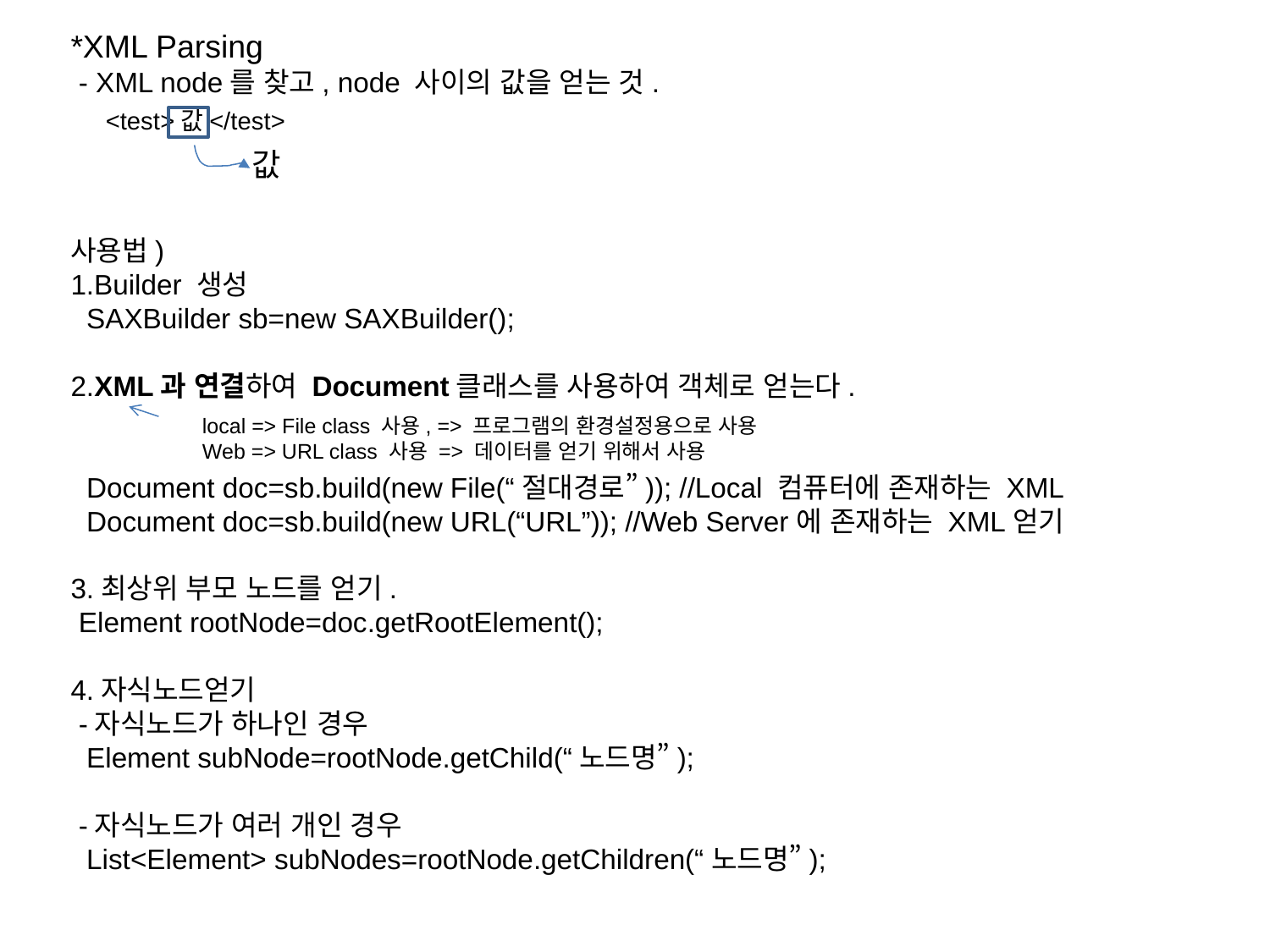

*XML Parsing
 - XML node를 찾고, node 사이의 값을 얻는 것.

사용법)
1.Builder 생성
  SAXBuilder sb=new SAXBuilder();

2.XML과 연결하여 Document클래스를 사용하여 객체로 얻는다.

  Document doc=sb.build(new File(“절대경로”)); //Local 컴퓨터에 존재하는 XML
  Document doc=sb.build(new URL(“URL”)); //Web Server에 존재하는 XML얻기

3.최상위 부모 노드를 얻기.
 Element rootNode=doc.getRootElement();

4.자식노드얻기
 -자식노드가 하나인 경우
  Element subNode=rootNode.getChild(“노드명”);

 -자식노드가 여러 개인 경우
  List<Element> subNodes=rootNode.getChildren(“노드명”);

<test>값</test>

값

local => File class 사용, => 프로그램의 환경설정용으로 사용
Web => URL class 사용 => 데이터를 얻기 위해서 사용